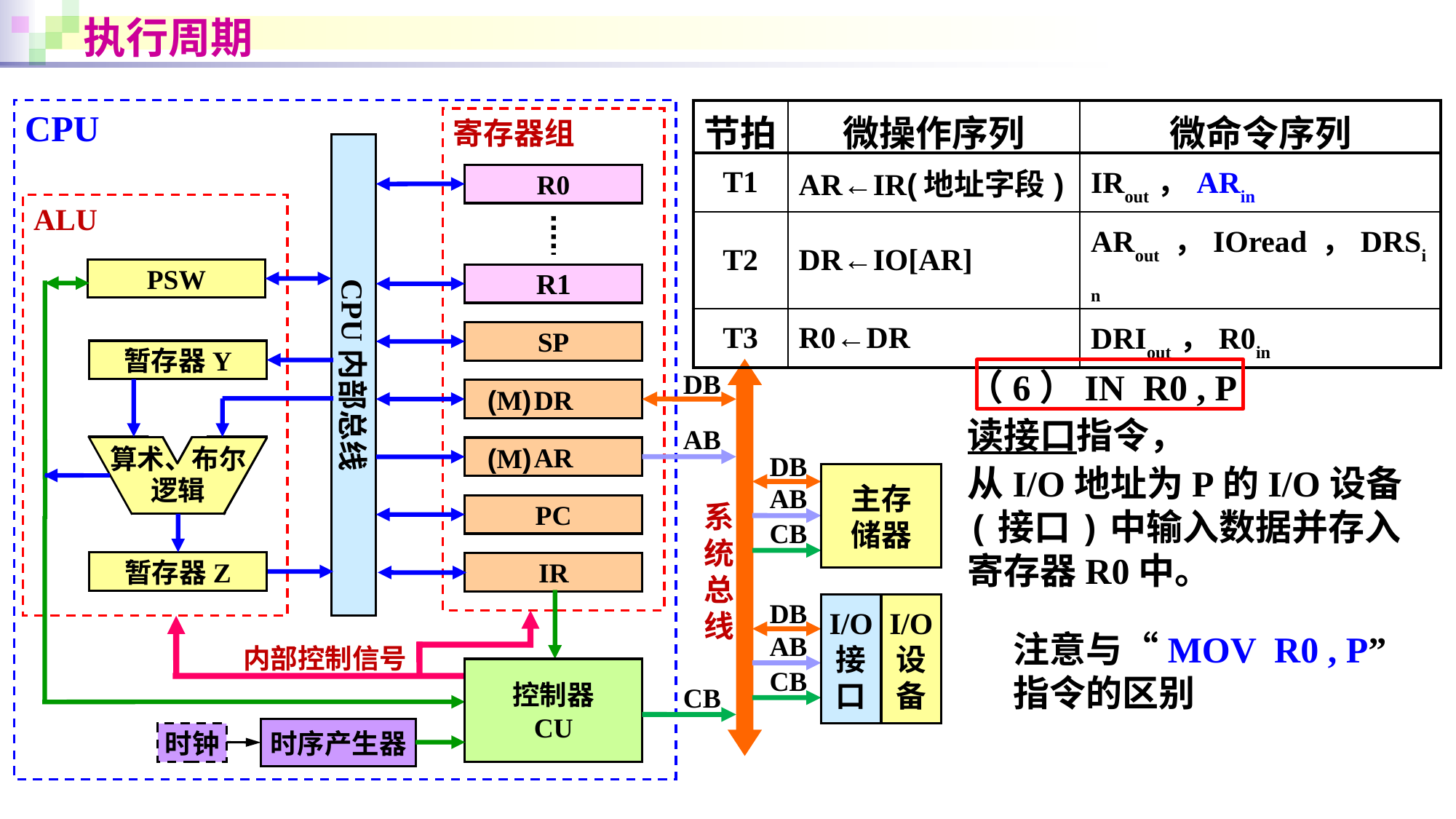

# 执行周期
CPU
寄存器组
CPU内部总线
R0

ALU

PSW
Rn-1

SP
暂存器Y

DB
DR

AB

算术、布尔
逻辑

AR

DB

主存
储器

AB
系统总线
PC

CB

暂存器Z
IR

I/O
接
口
I/O
设
备
DB

AB
内部控制信号

控制器
CU

CB

CB

时序产生器
时钟

| 节拍 | 微操作序列 | 微命令序列 |
| --- | --- | --- |
| T1 | AR←IR(地址字段) | IRout ，ARin |
| T2 | DR←IO[AR] | ARout ，IOread ，DRSin |
| T3 | R0←DR | DRIout ，R0in |
R1
（6）IN  R0 , P
读接口指令，
从I/O地址为P的I/O设备(接口)中输入数据并存入寄存器R0中。

(M)
(M)
注意与“MOV  R0 , P”
指令的区别